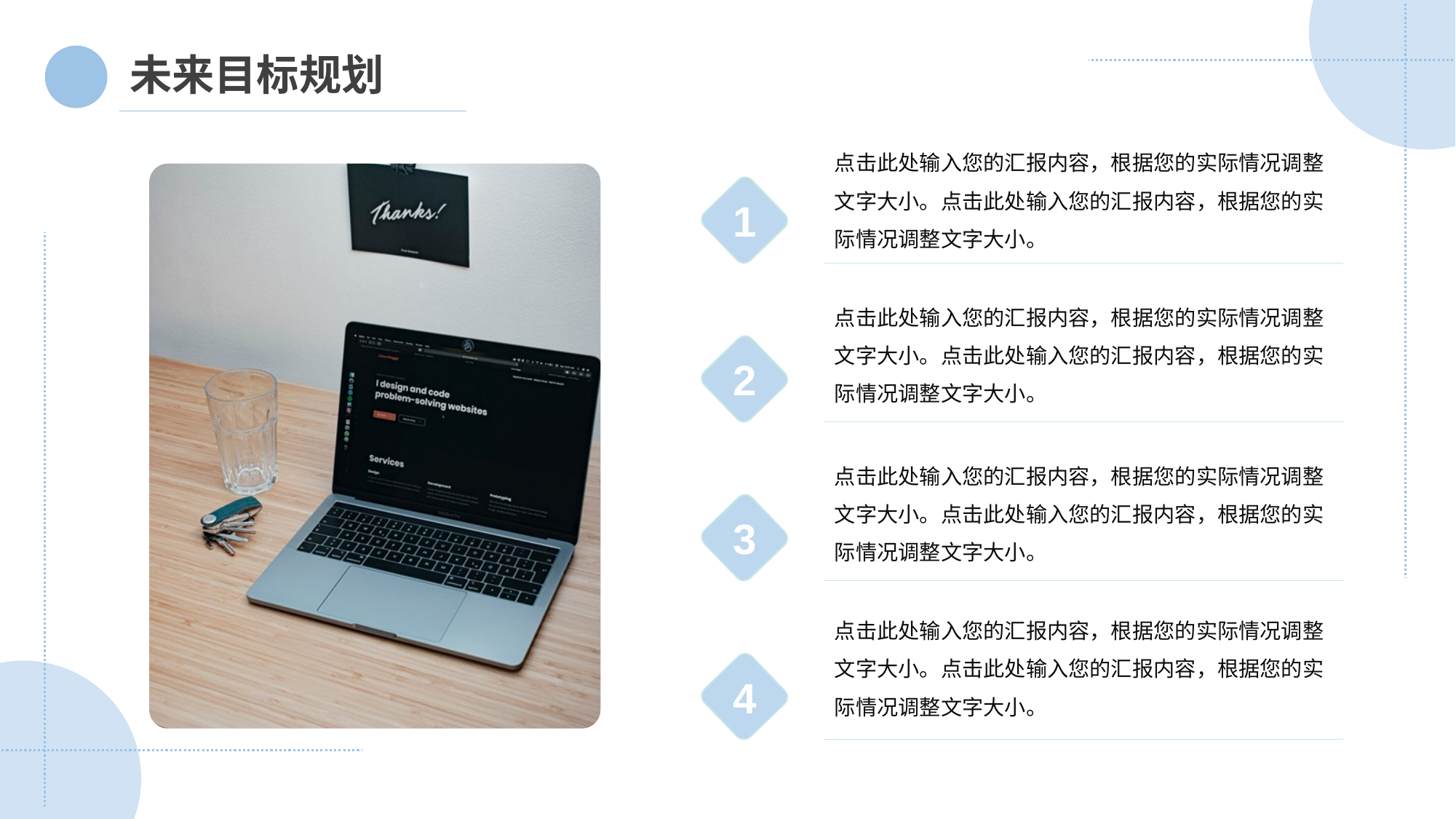

未来目标规划

点击此处输入您的汇报内容，根据您的实际情况调整文字大小。点击此处输入您的汇报内容，根据您的实际情况调整文字大小。

1
点击此处输入您的汇报内容，根据您的实际情况调整文字大小。点击此处输入您的汇报内容，根据您的实际情况调整文字大小。
2
点击此处输入您的汇报内容，根据您的实际情况调整文字大小。点击此处输入您的汇报内容，根据您的实际情况调整文字大小。
3
点击此处输入您的汇报内容，根据您的实际情况调整文字大小。点击此处输入您的汇报内容，根据您的实际情况调整文字大小。
4